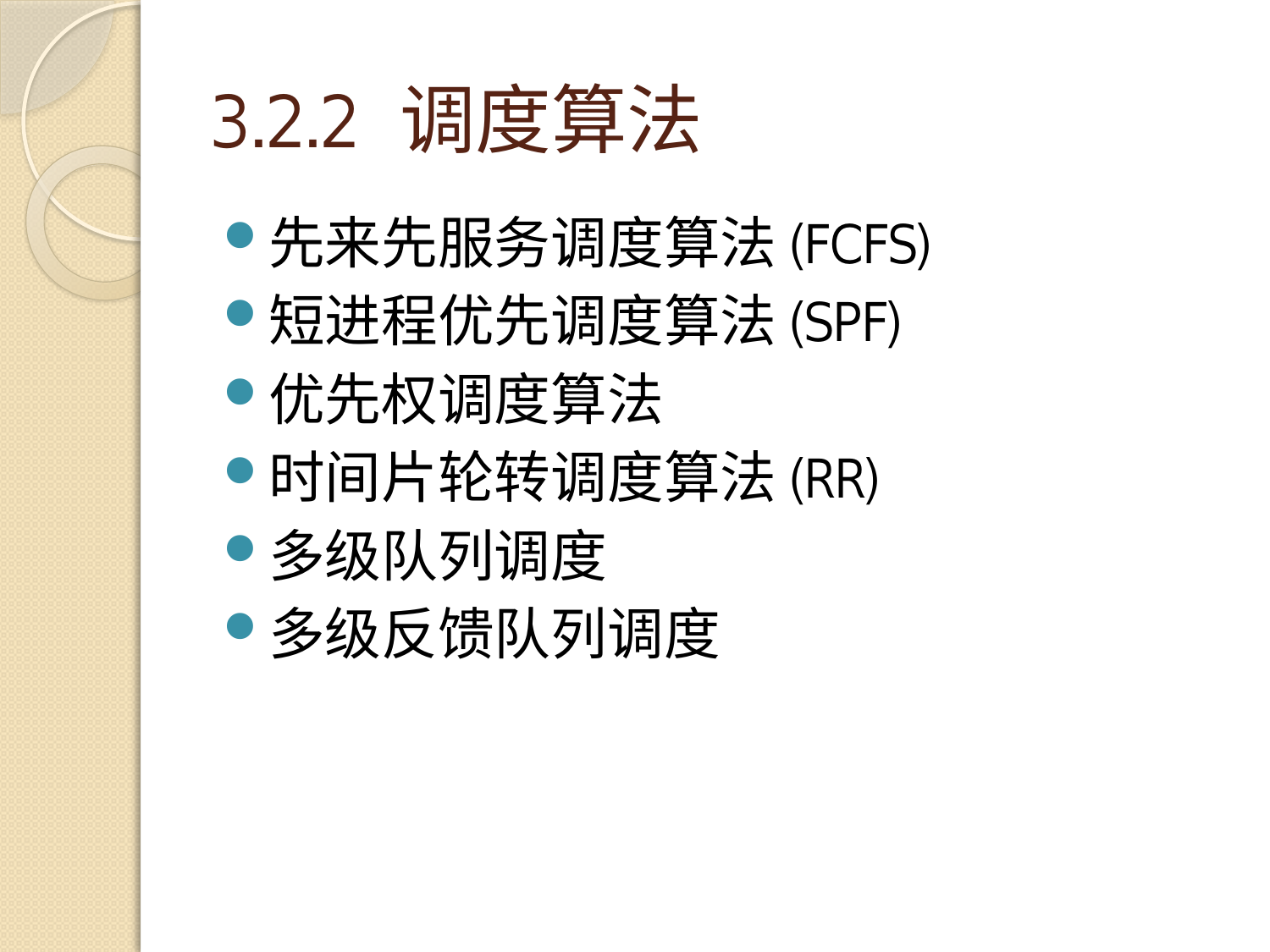

# 3.2.2 调度算法
先来先服务调度算法(FCFS)
短进程优先调度算法(SPF)
优先权调度算法
时间片轮转调度算法(RR)
多级队列调度
多级反馈队列调度